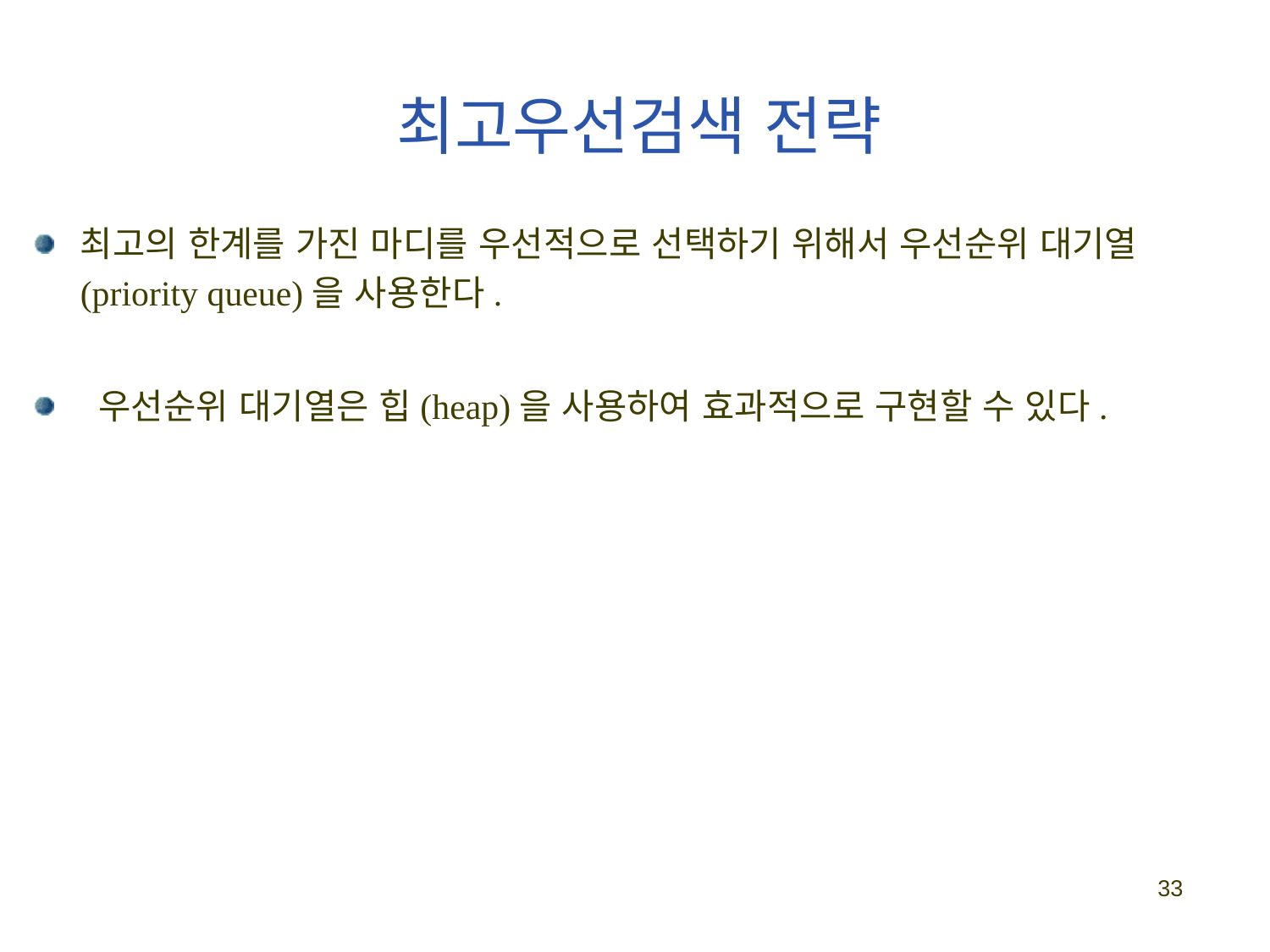

# 최고우선검색 전략
최고의 한계를 가진 마디를 우선적으로 선택하기 위해서 우선순위 대기열(priority queue)을 사용한다.

 우선순위 대기열은 힙(heap)을 사용하여 효과적으로 구현할 수 있다.
33